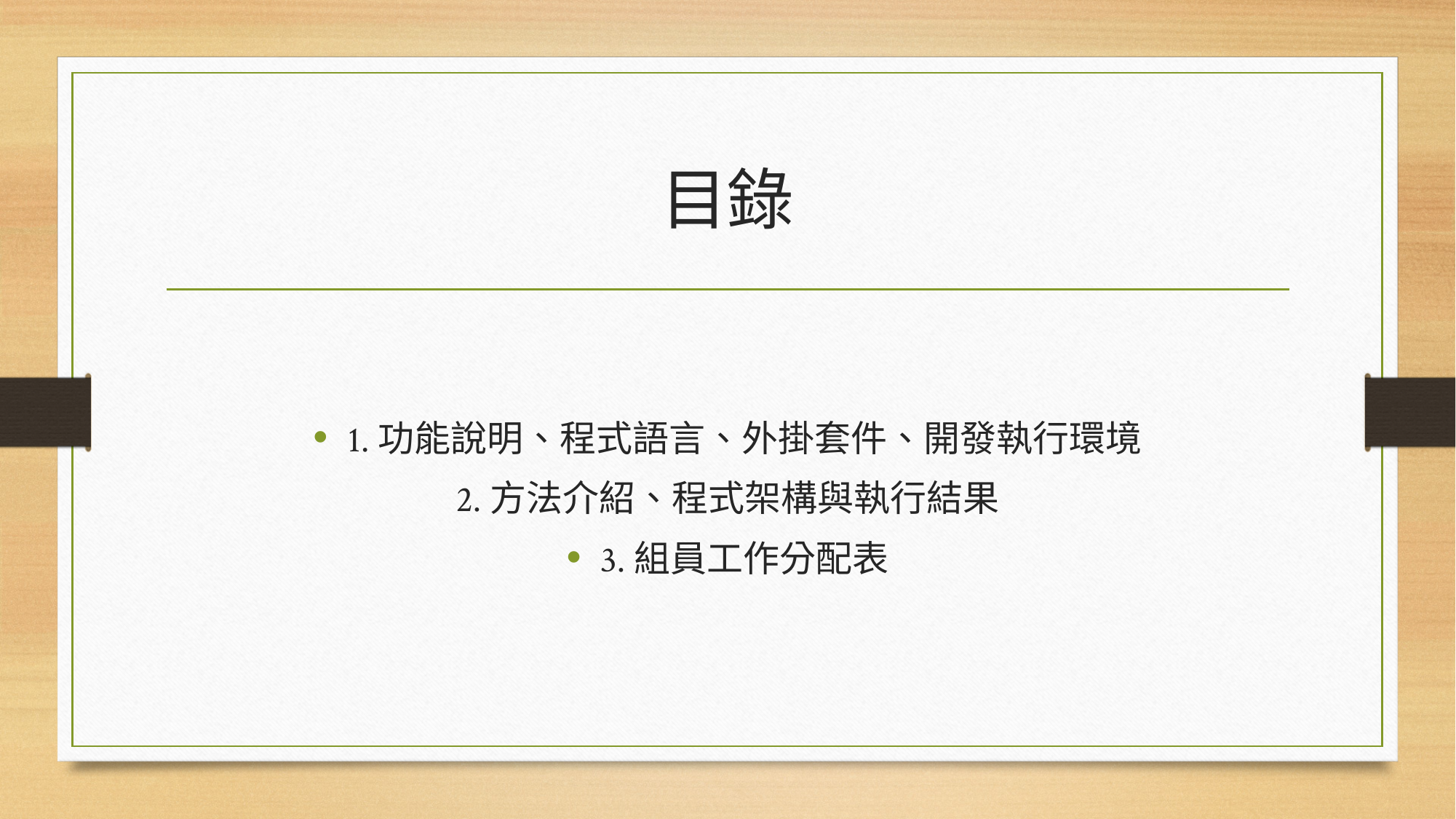

# 目錄
1.功能說明、程式語言、外掛套件、開發執行環境
2.方法介紹、程式架構與執行結果
3.組員工作分配表